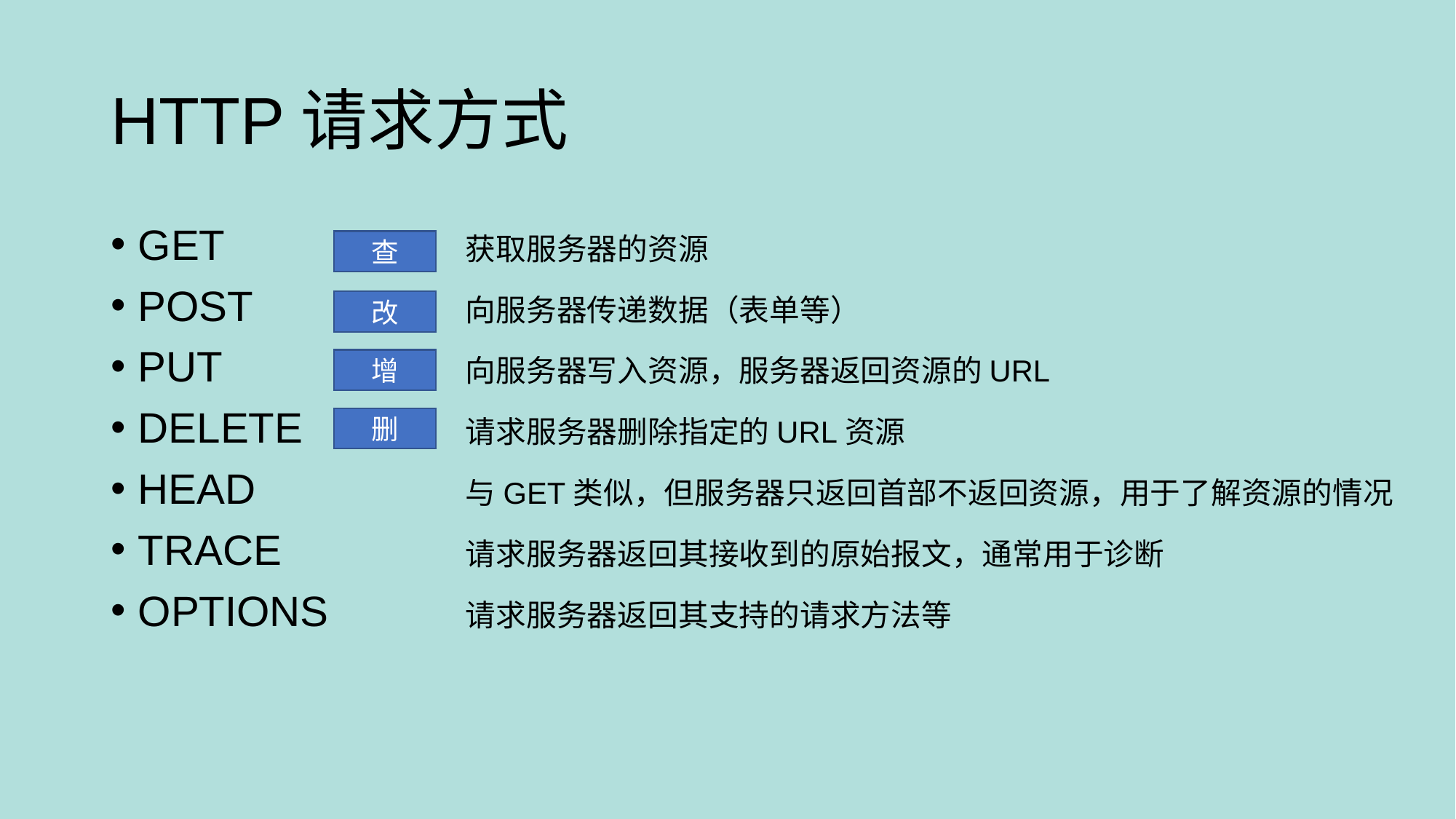

# HTTP请求方式
GET			获取服务器的资源
POST		向服务器传递数据（表单等）
PUT			向服务器写入资源，服务器返回资源的URL
DELETE		请求服务器删除指定的URL资源
HEAD		与GET类似，但服务器只返回首部不返回资源，用于了解资源的情况
TRACE		请求服务器返回其接收到的原始报文，通常用于诊断
OPTIONS		请求服务器返回其支持的请求方法等
查
改
增
删